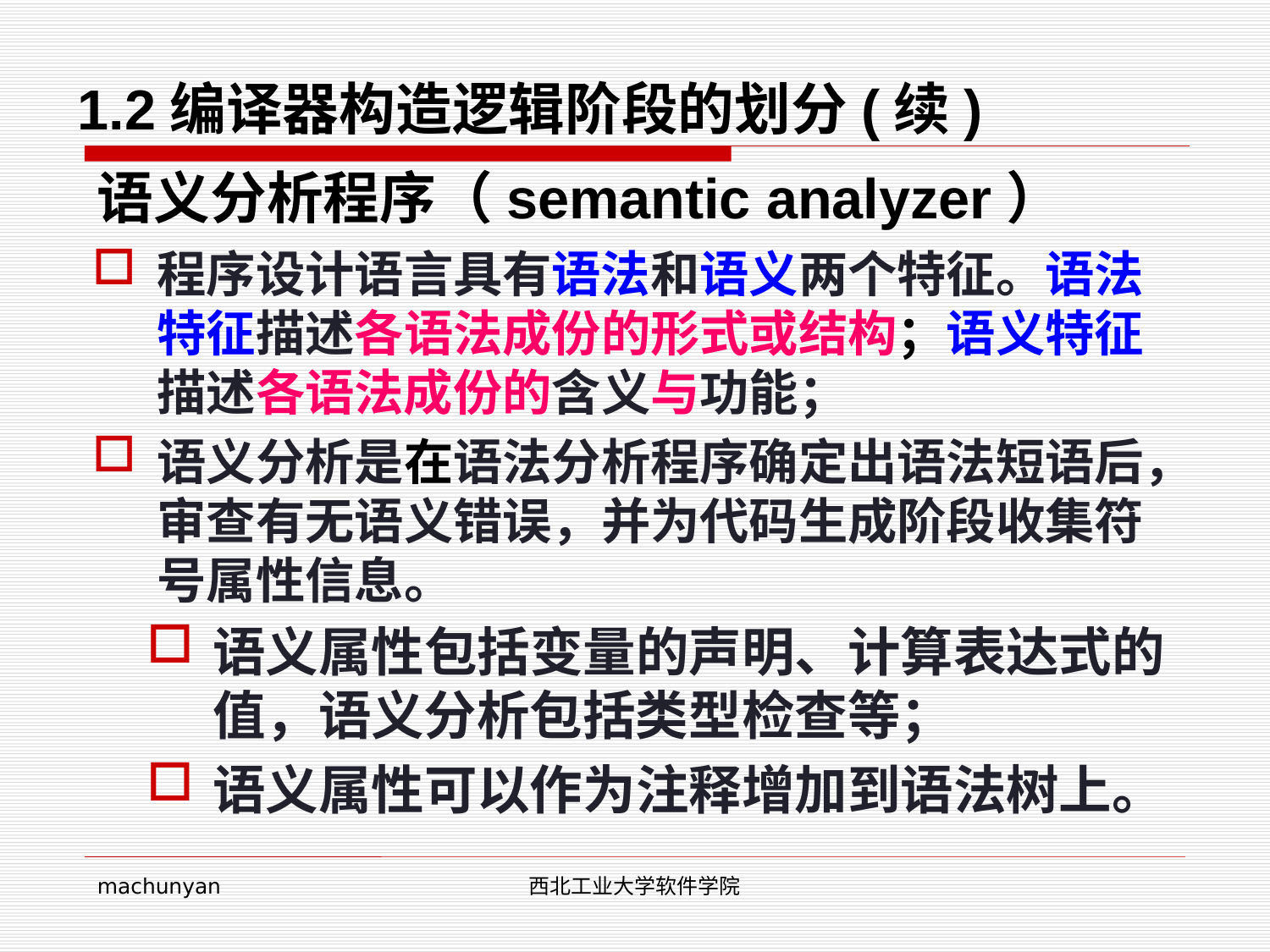

1.2编译器构造逻辑阶段的划分(续)
# 语义分析程序（semantic analyzer）
程序设计语言具有语法和语义两个特征。语法特征描述各语法成份的形式或结构；语义特征描述各语法成份的含义与功能；
语义分析是在语法分析程序确定出语法短语后，审查有无语义错误，并为代码生成阶段收集符号属性信息。
语义属性包括变量的声明、计算表达式的值，语义分析包括类型检查等；
语义属性可以作为注释增加到语法树上。
machunyan
西北工业大学软件学院
20